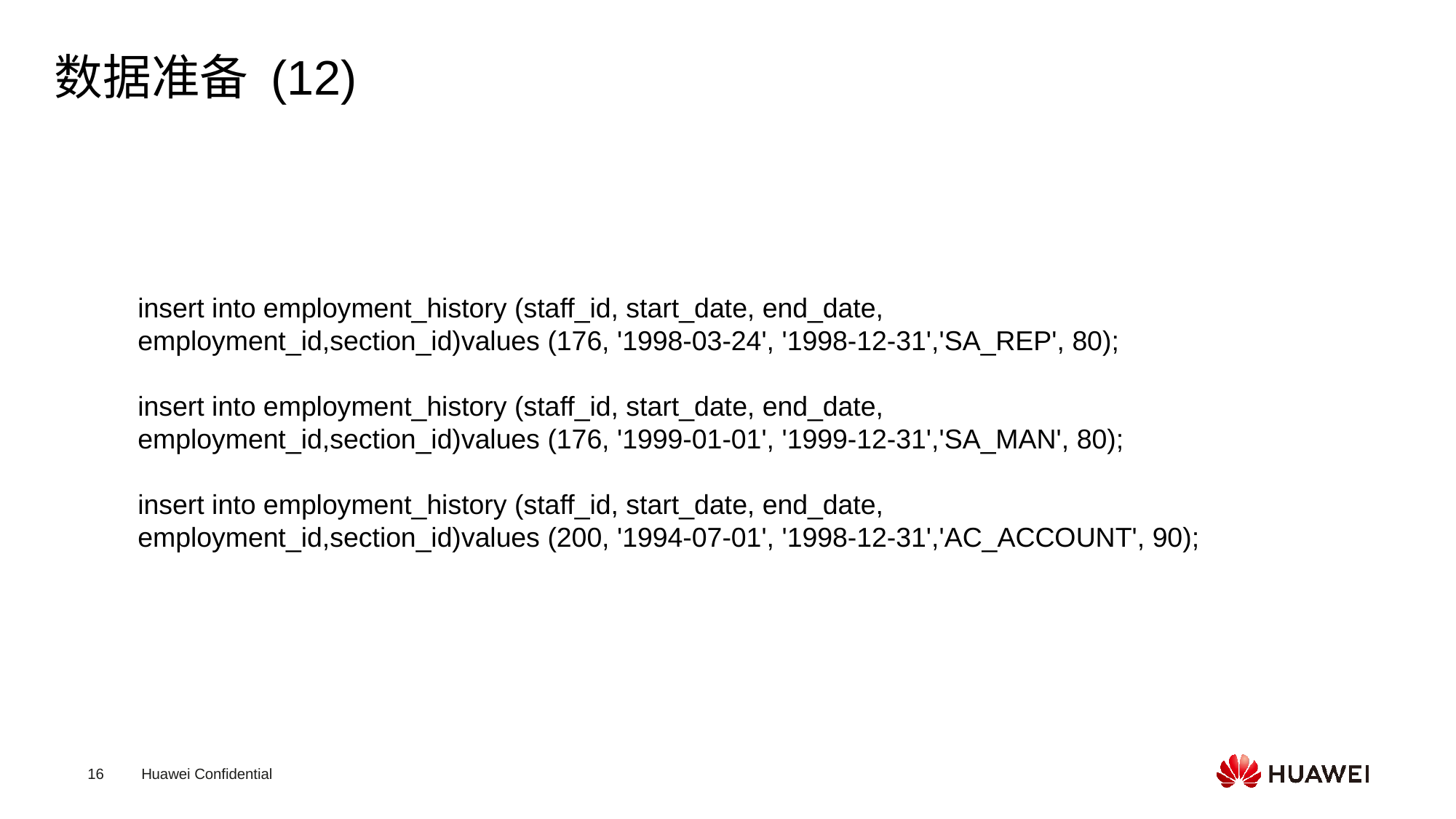

# 数据准备 (12)
                                                                                                                      insert into employment_history (staff_id, start_date, end_date, employment_id,section_id)values (176, '1998-03-24', '1998-12-31','SA_REP', 80);                                                                                                                          insert into employment_history (staff_id, start_date, end_date, employment_id,section_id)values (176, '1999-01-01', '1999-12-31','SA_MAN', 80);                                                                                                              insert into employment_history (staff_id, start_date, end_date, employment_id,section_id)values (200, '1994-07-01', '1998-12-31','AC_ACCOUNT', 90);